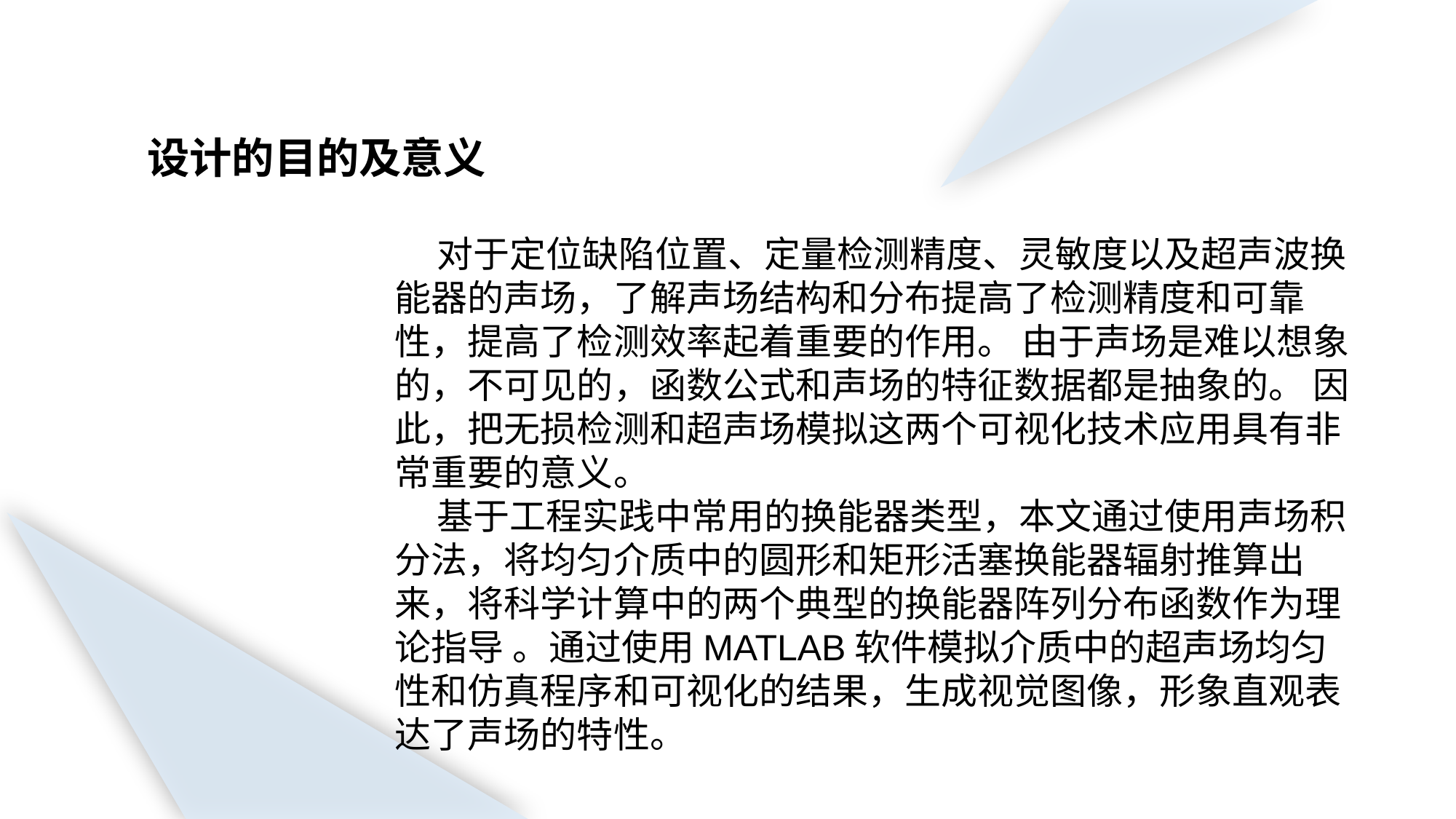

设计的目的及意义
    对于定位缺陷位置、定量检测精度、灵敏度以及超声波换能器的声场，了解声场结构和分布提高了检测精度和可靠性，提高了检测效率起着重要的作用。 由于声场是难以想象的，不可见的，函数公式和声场的特征数据都是抽象的。 因此，把无损检测和超声场模拟这两个可视化技术应用具有非常重要的意义。    基于工程实践中常用的换能器类型，本文通过使用声场积分法，将均匀介质中的圆形和矩形活塞换能器辐射推算出来，将科学计算中的两个典型的换能器阵列分布函数作为理论指导 。通过使用MATLAB软件模拟介质中的超声场均匀性和仿真程序和可视化的结果，生成视觉图像，形象直观表达了声场的特性。